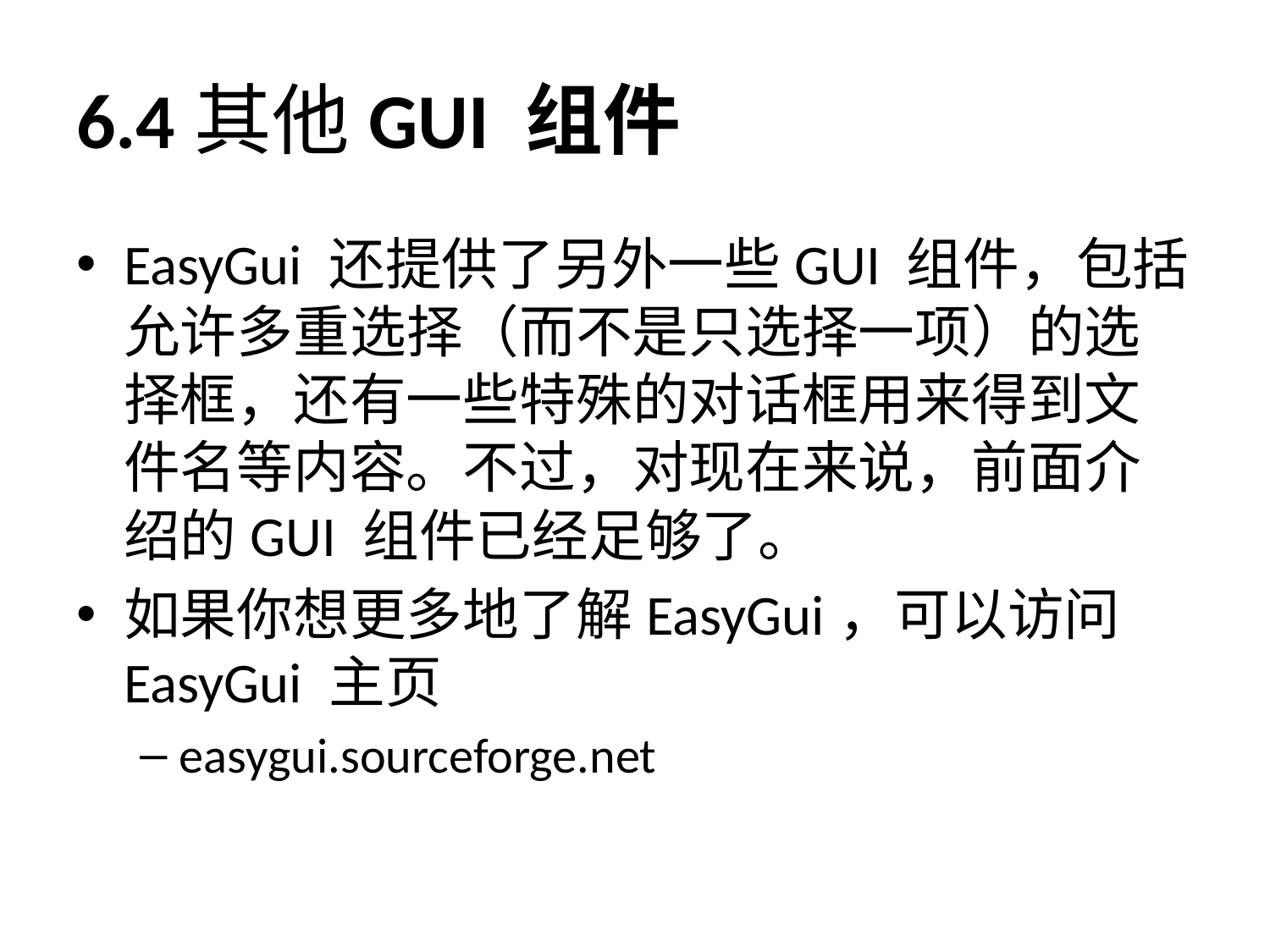

# 6.4其他GUI 组件
EasyGui 还提供了另外一些GUI 组件，包括允许多重选择（而不是只选择一项）的选择框，还有一些特殊的对话框用来得到文件名等内容。不过，对现在来说，前面介绍的GUI 组件已经足够了。
如果你想更多地了解EasyGui，可以访问EasyGui 主页
easygui.sourceforge.net